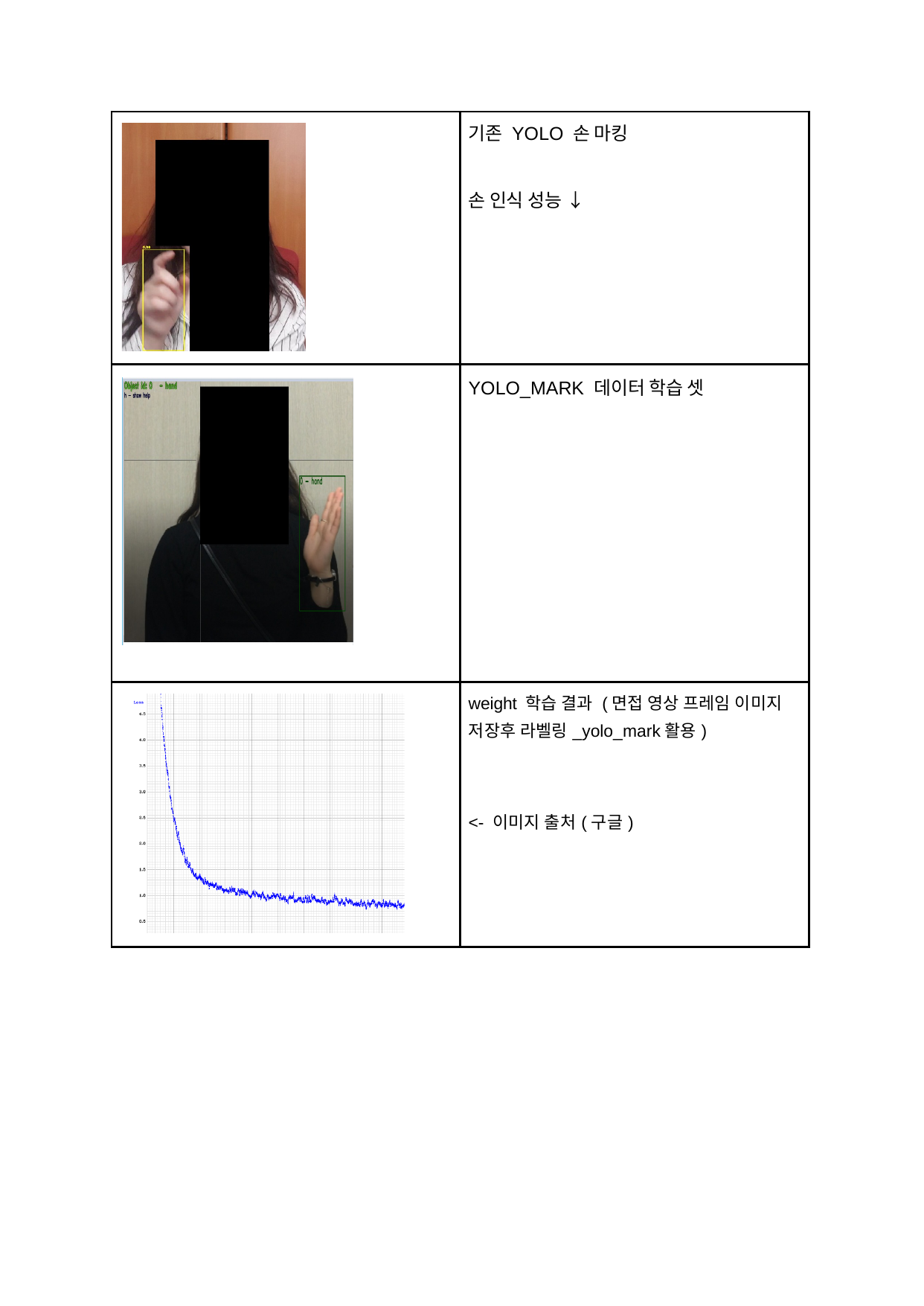

|  | 기존 YOLO 손 마킹 손 인식 성능 ↓ |
| --- | --- |
|  | YOLO\_MARK 데이터 학습 셋 |
|  | weight 학습 결과 (면접 영상 프레임 이미지 저장후 라벨링\_yolo\_mark활용) <- 이미지 출처(구글) |